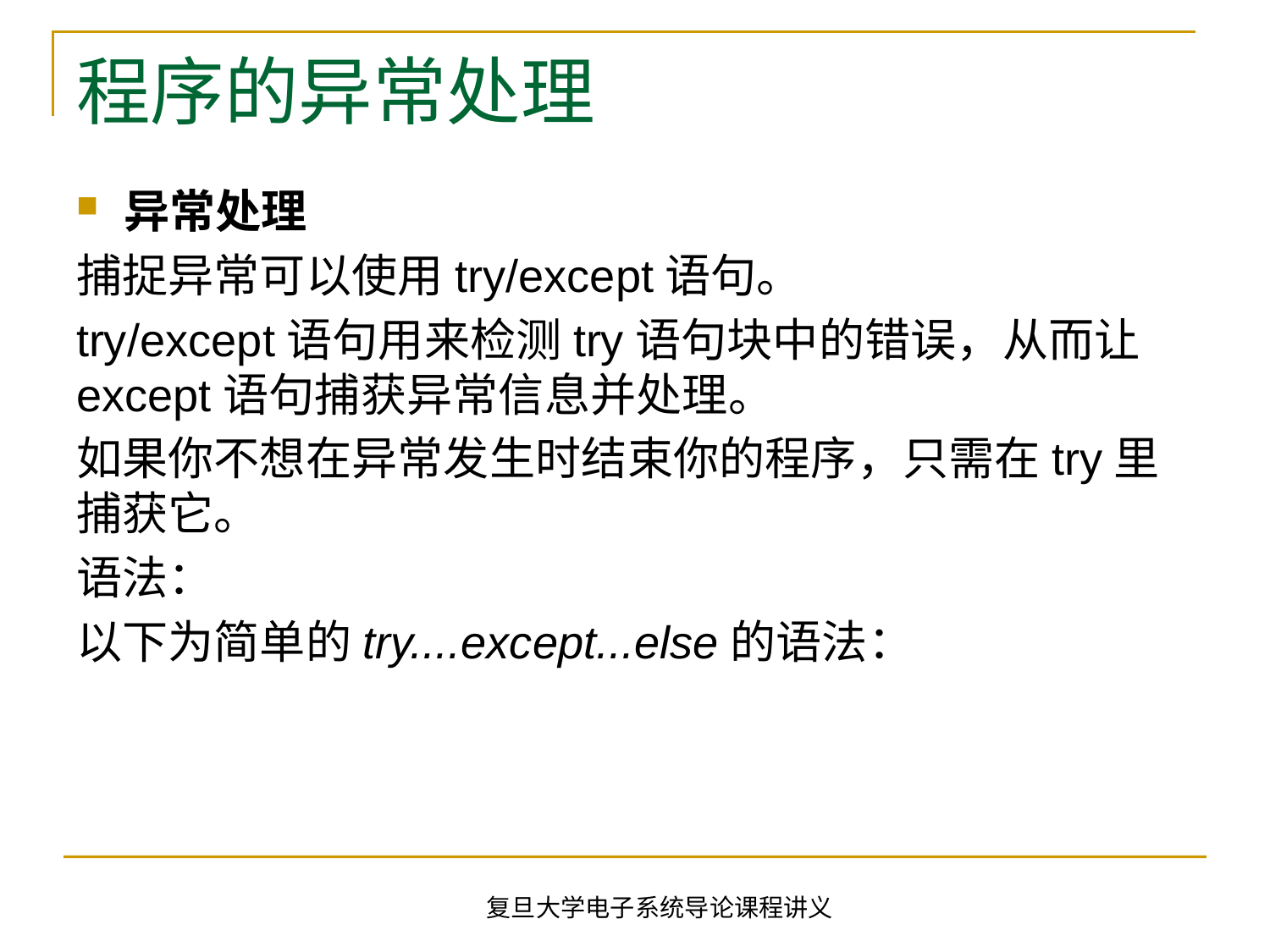

# 程序的异常处理
异常处理
捕捉异常可以使用try/except语句。
try/except语句用来检测try语句块中的错误，从而让except语句捕获异常信息并处理。
如果你不想在异常发生时结束你的程序，只需在try里捕获它。
语法：
以下为简单的try....except...else的语法：